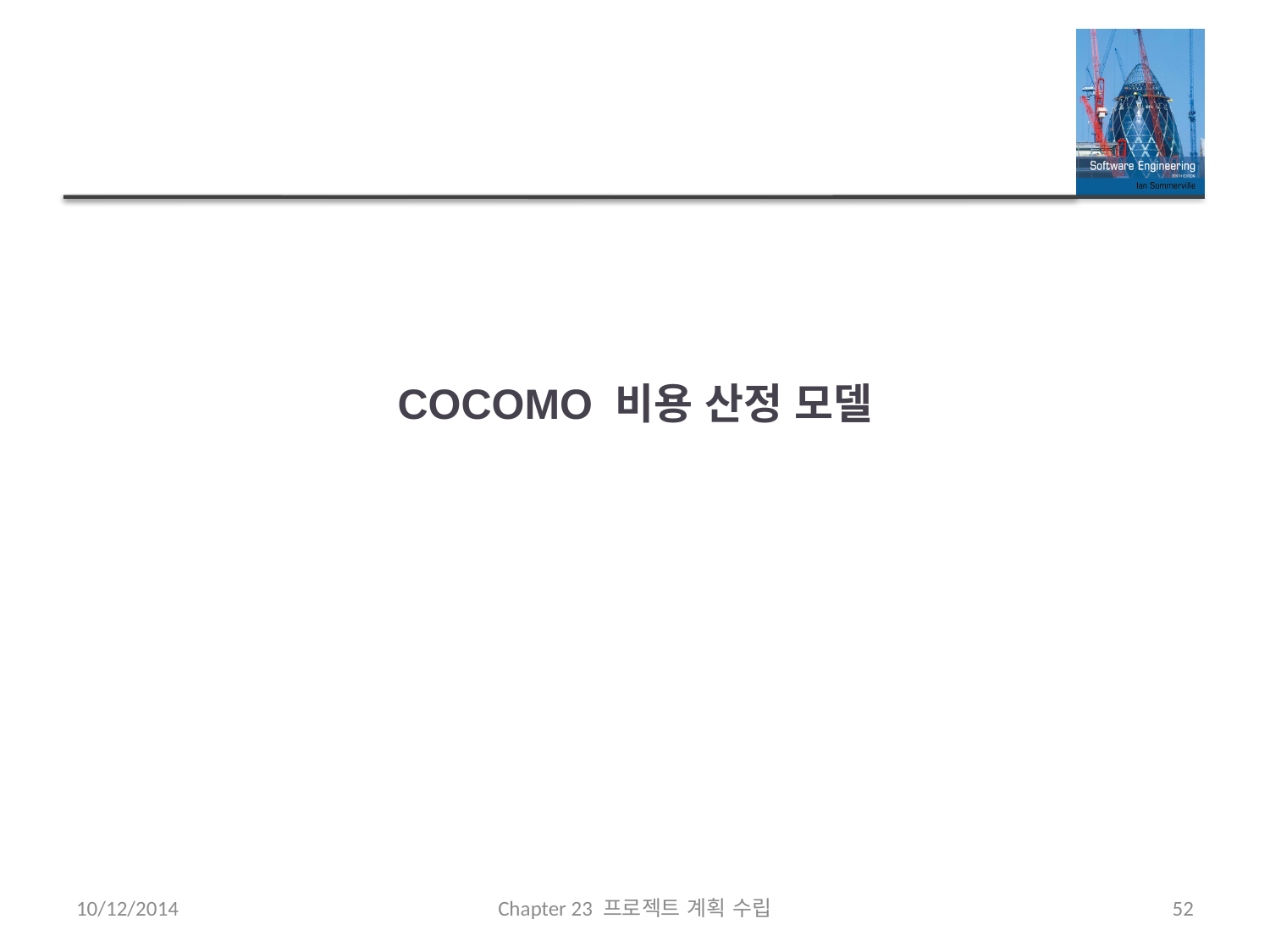

# COCOMO 비용 산정 모델
10/12/2014
Chapter 23 프로젝트 계획 수립
52